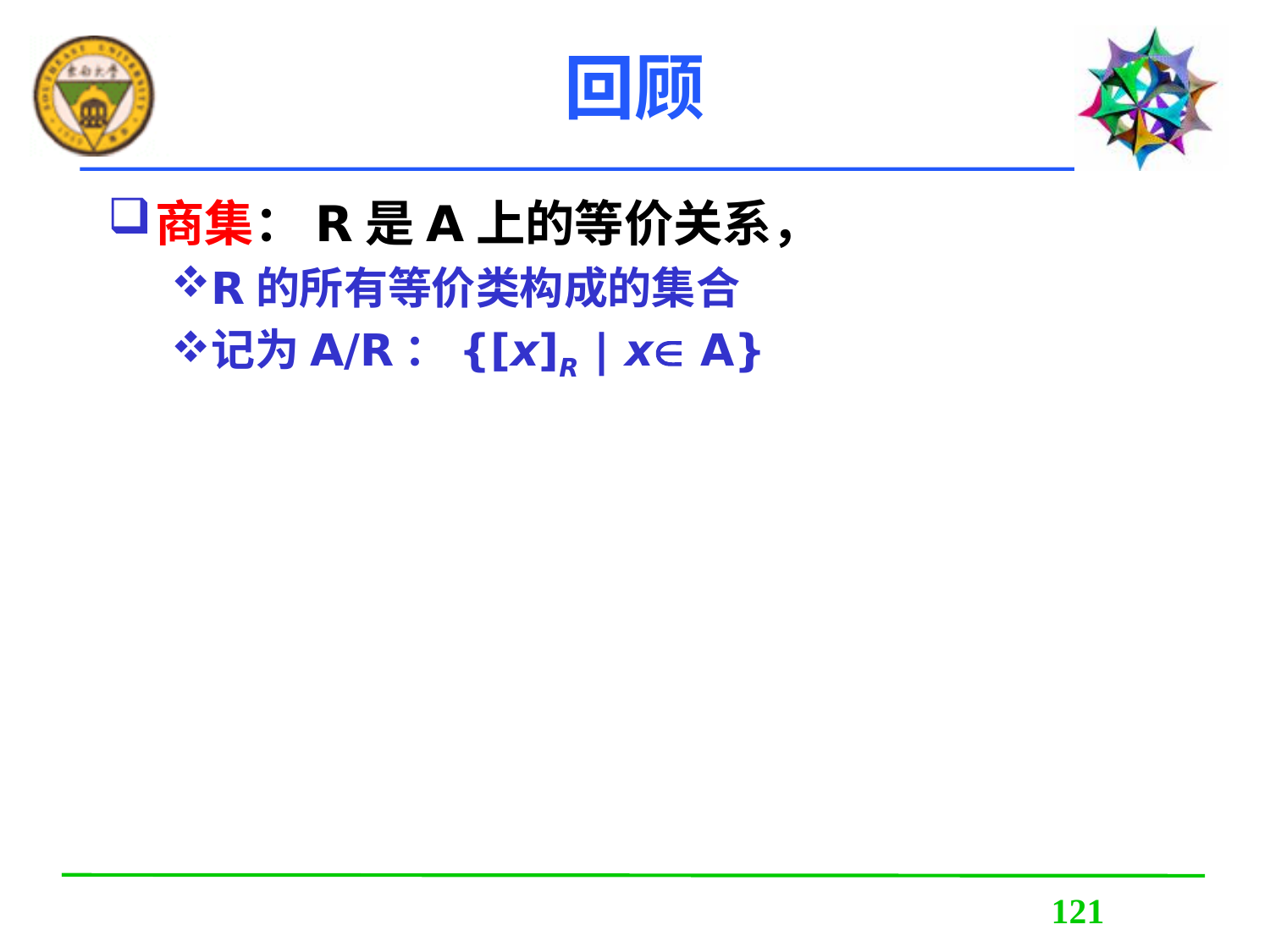

# 回顾
商集：R是A上的等价关系，
R的所有等价类构成的集合
记为A/R：{[x]R | x∈ A}